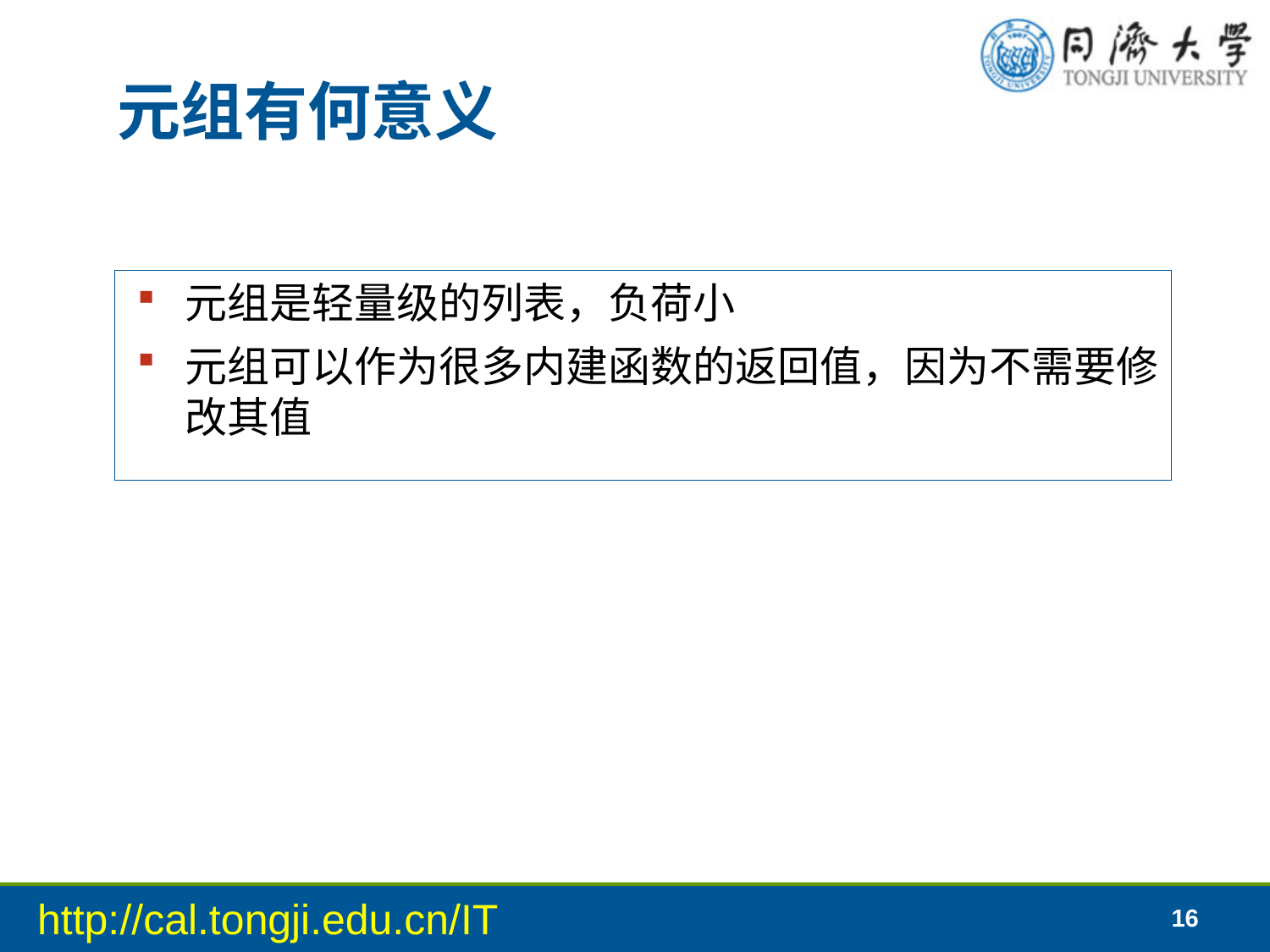

# 元组有何意义
元组是轻量级的列表，负荷小
元组可以作为很多内建函数的返回值，因为不需要修改其值